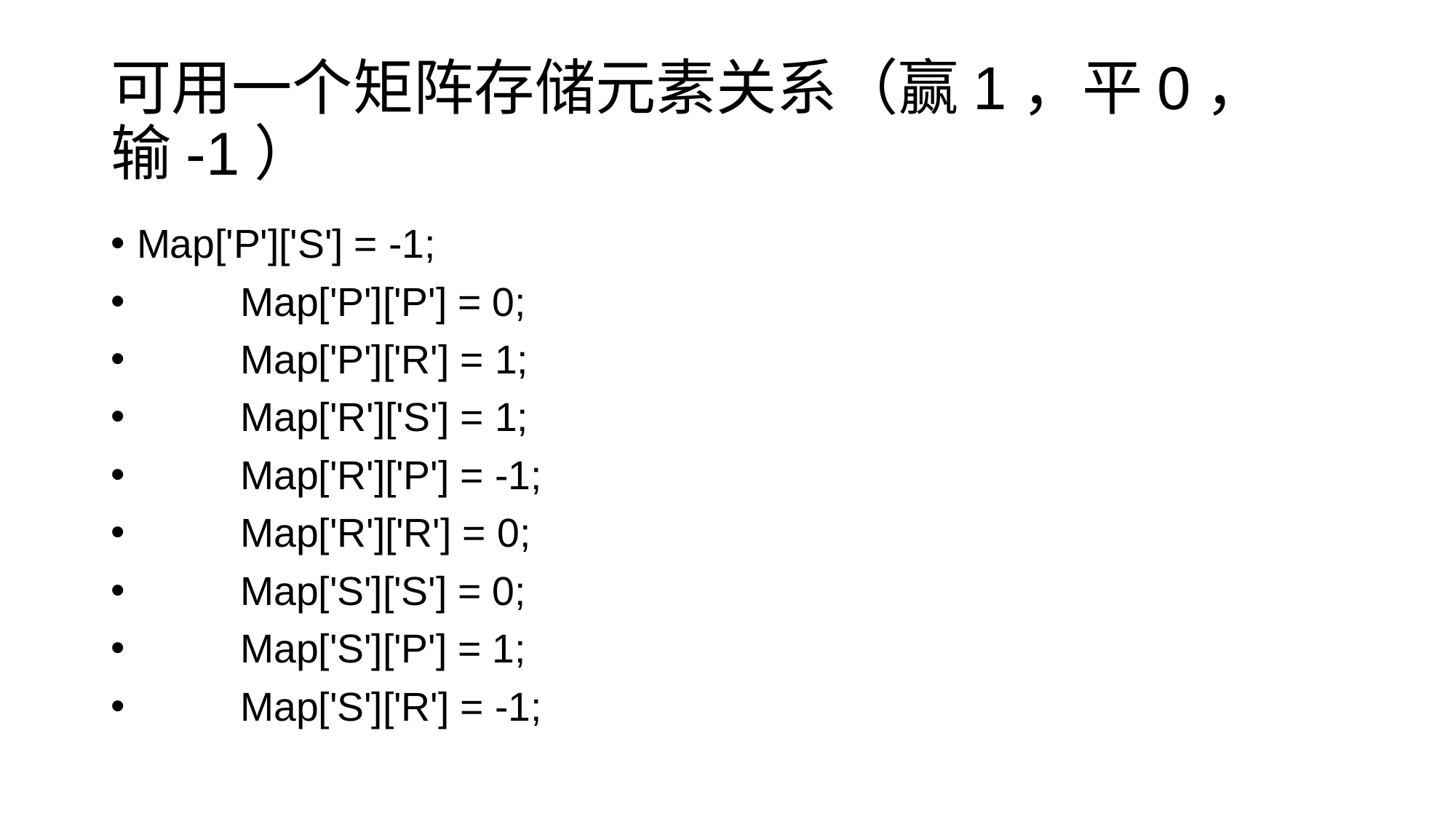

# 可用一个矩阵存储元素关系（赢1，平0，输-1）
Map['P']['S'] = -1;
	Map['P']['P'] = 0;
	Map['P']['R'] = 1;
	Map['R']['S'] = 1;
	Map['R']['P'] = -1;
	Map['R']['R'] = 0;
	Map['S']['S'] = 0;
	Map['S']['P'] = 1;
	Map['S']['R'] = -1;